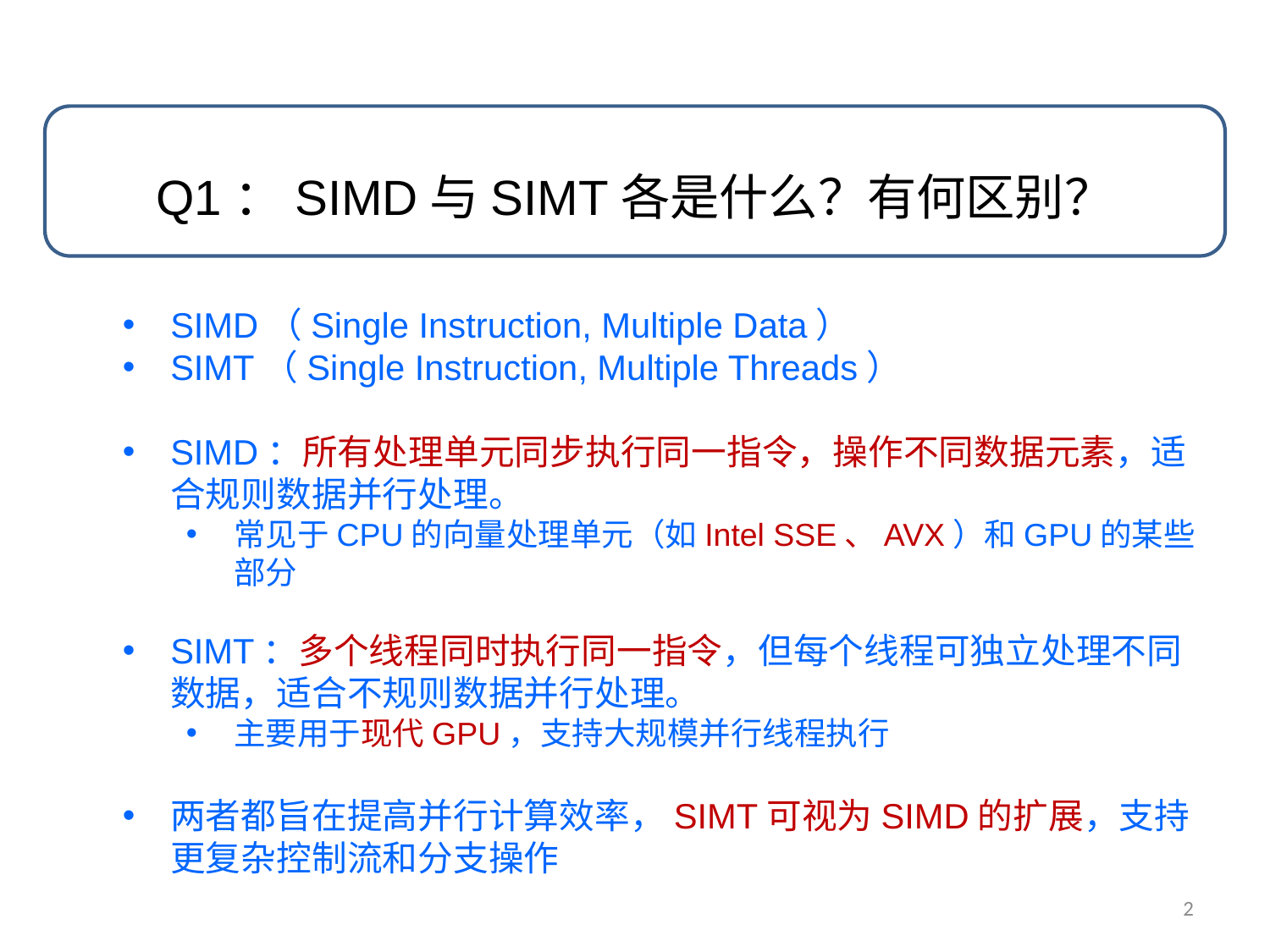

Q1：SIMD与SIMT各是什么？有何区别？
SIMD（Single Instruction, Multiple Data）
SIMT（Single Instruction, Multiple Threads）

SIMD：所有处理单元同步执行同一指令，操作不同数据元素，适合规则数据并行处理。
常见于CPU的向量处理单元（如Intel SSE、AVX）和GPU的某些部分

SIMT：多个线程同时执行同一指令，但每个线程可独立处理不同数据，适合不规则数据并行处理。
主要用于现代GPU，支持大规模并行线程执行

两者都旨在提高并行计算效率，SIMT可视为SIMD的扩展，支持更复杂控制流和分支操作
2